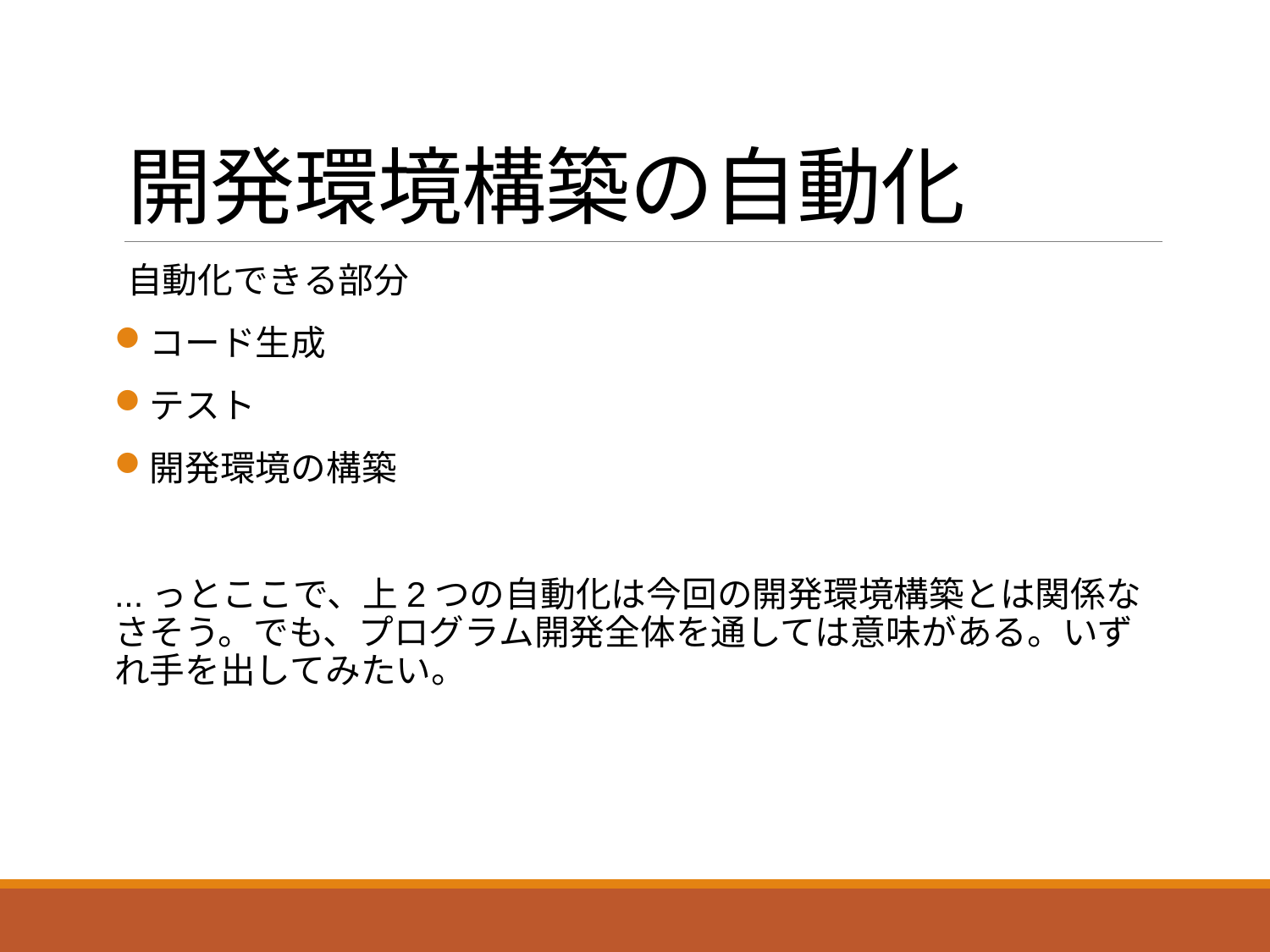

# 開発環境構築の自動化
自動化できる部分
コード生成
テスト
開発環境の構築

...っとここで、上2つの自動化は今回の開発環境構築とは関係なさそう。でも、プログラム開発全体を通しては意味がある。いずれ手を出してみたい。